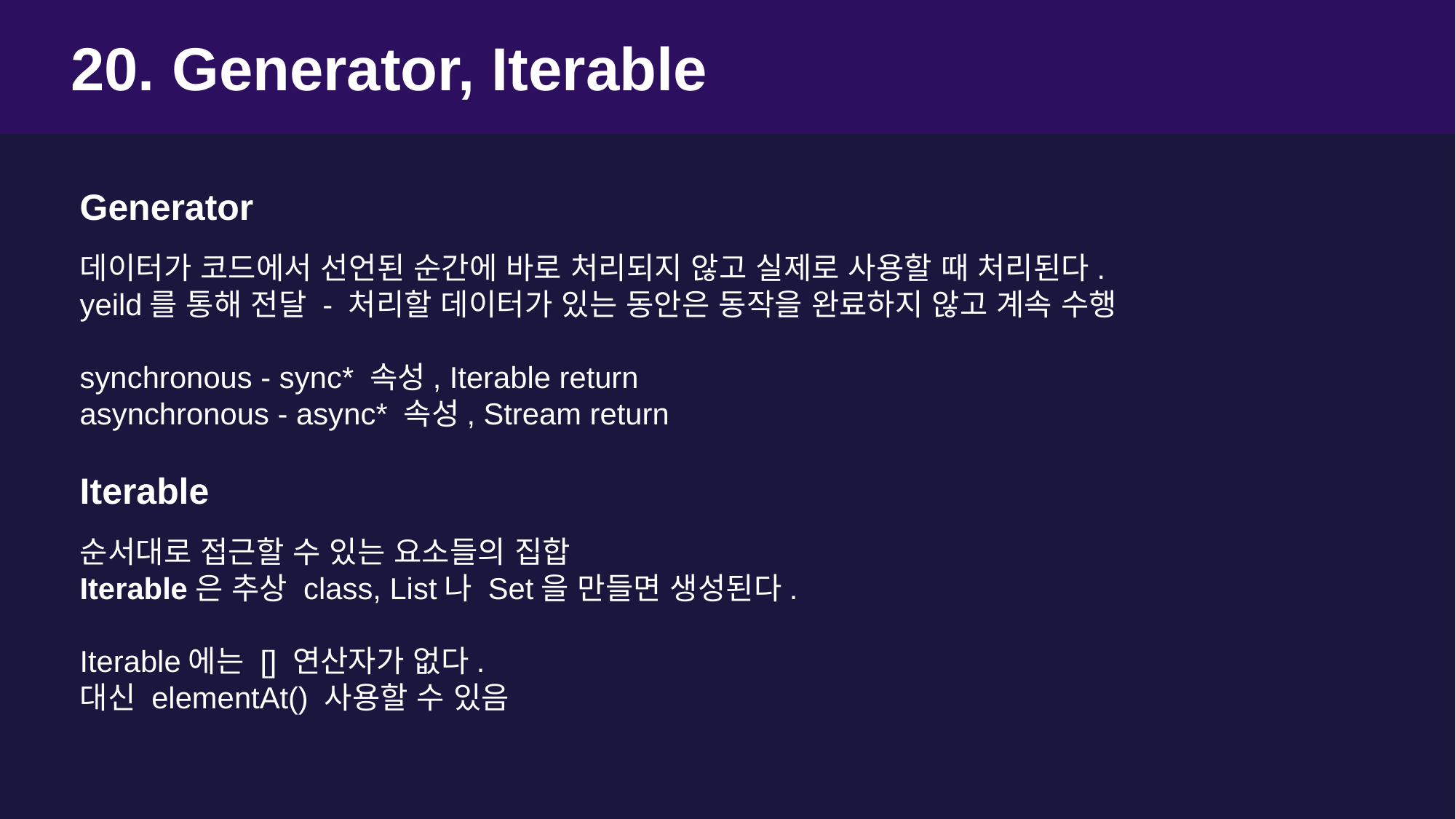

20. Generator, Iterable
Generator

데이터가 코드에서 선언된 순간에 바로 처리되지 않고 실제로 사용할 때 처리된다.
yeild를 통해 전달 - 처리할 데이터가 있는 동안은 동작을 완료하지 않고 계속 수행

synchronous - sync* 속성, Iterable return
asynchronous - async* 속성, Stream return

Iterable

순서대로 접근할 수 있는 요소들의 집합
Iterable은 추상 class, List나 Set을 만들면 생성된다.

Iterable에는 [] 연산자가 없다.
대신 elementAt() 사용할 수 있음